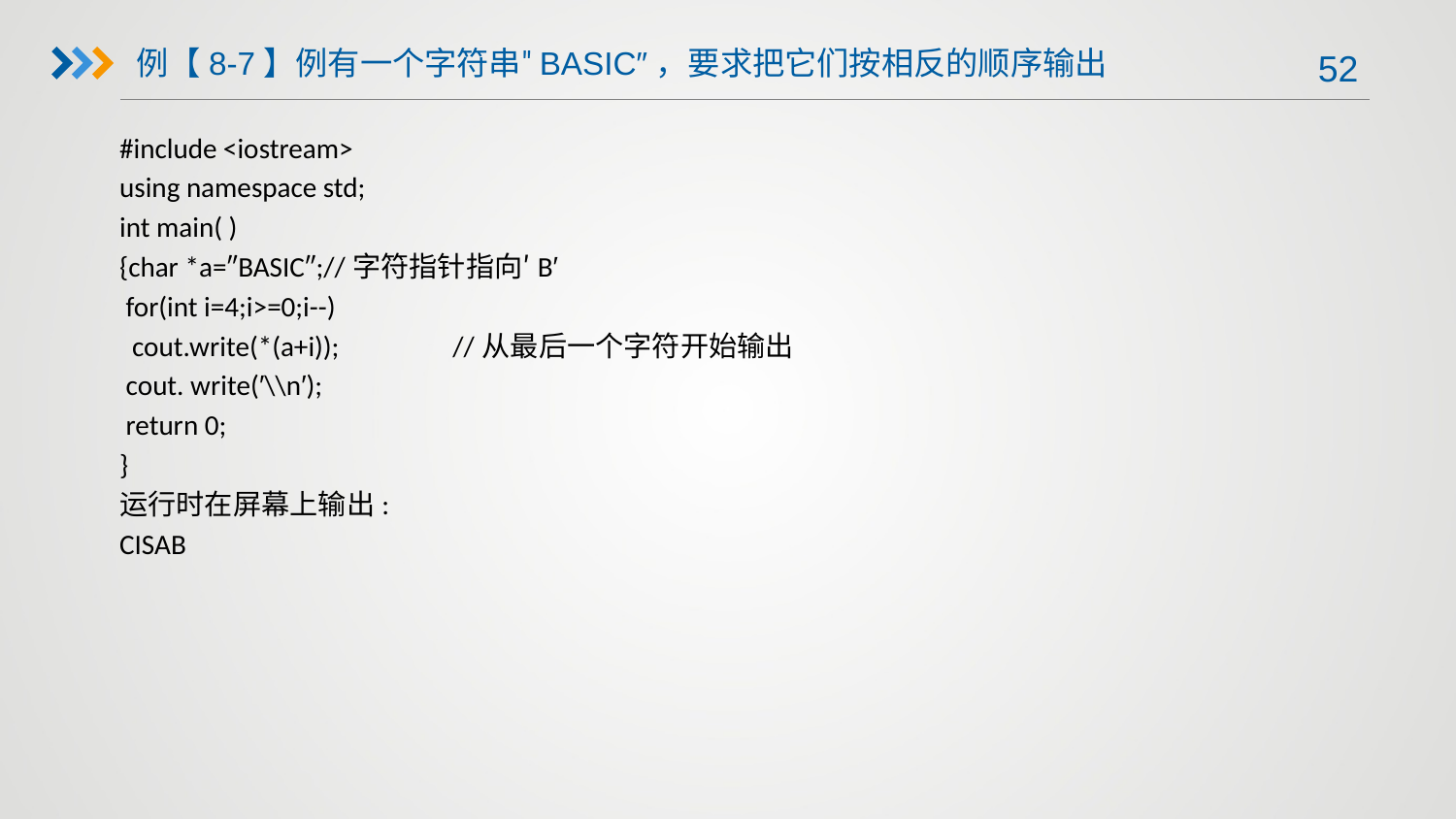

例【8-7】例有一个字符串″BASIC″，要求把它们按相反的顺序输出
#include <iostream>
using namespace std;
int main( )
{char *a=″BASIC″;//字符指针指向′B′
 for(int i=4;i>=0;i--)
  cout.write(*(a+i));                  //从最后一个字符开始输出
 cout. write(′\\n′);
 return 0;
}
运行时在屏幕上输出:
CISAB